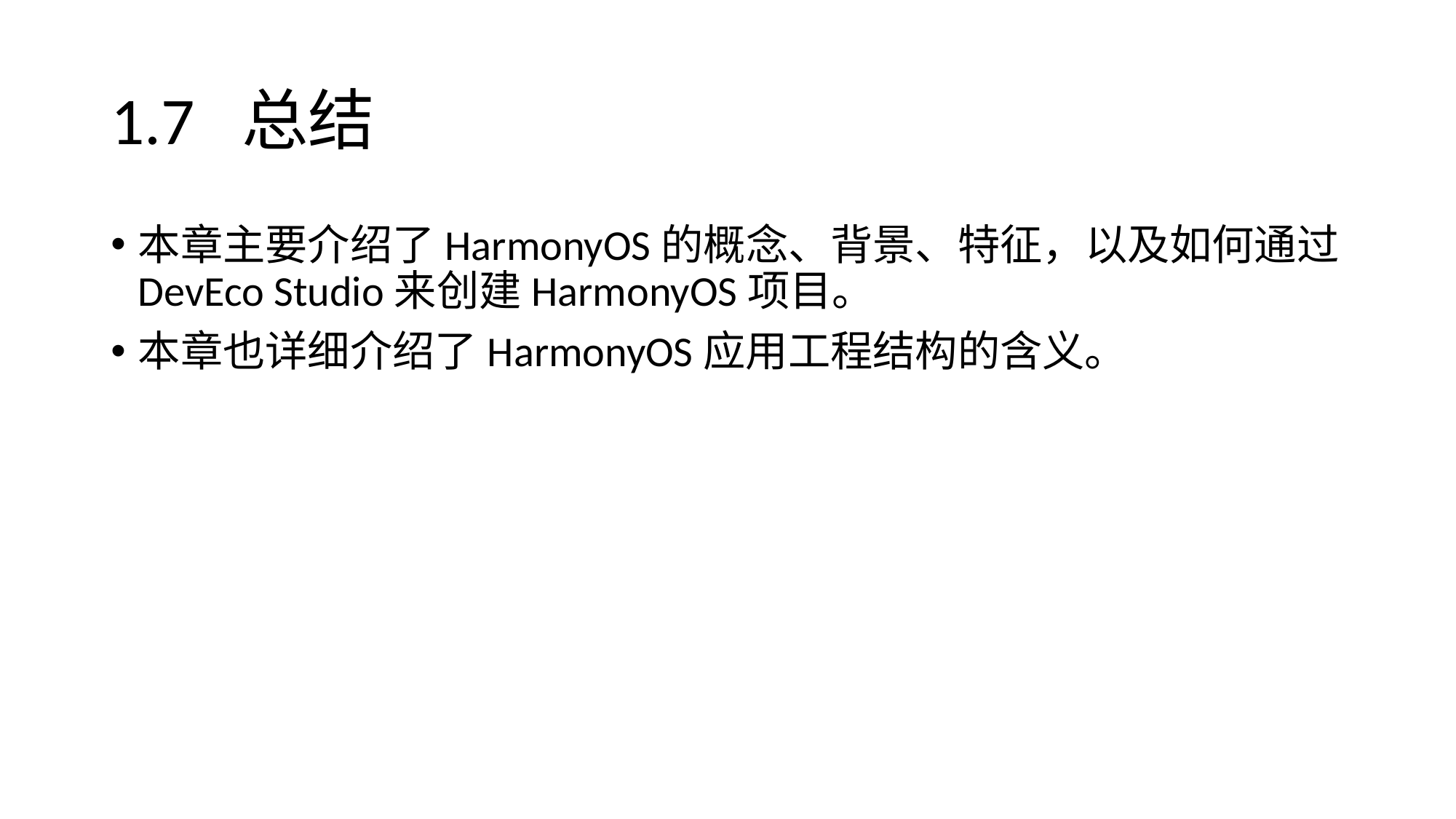

# 1.7  总结
本章主要介绍了HarmonyOS的概念、背景、特征，以及如何通过DevEco Studio来创建HarmonyOS项目。
本章也详细介绍了HarmonyOS应用工程结构的含义。